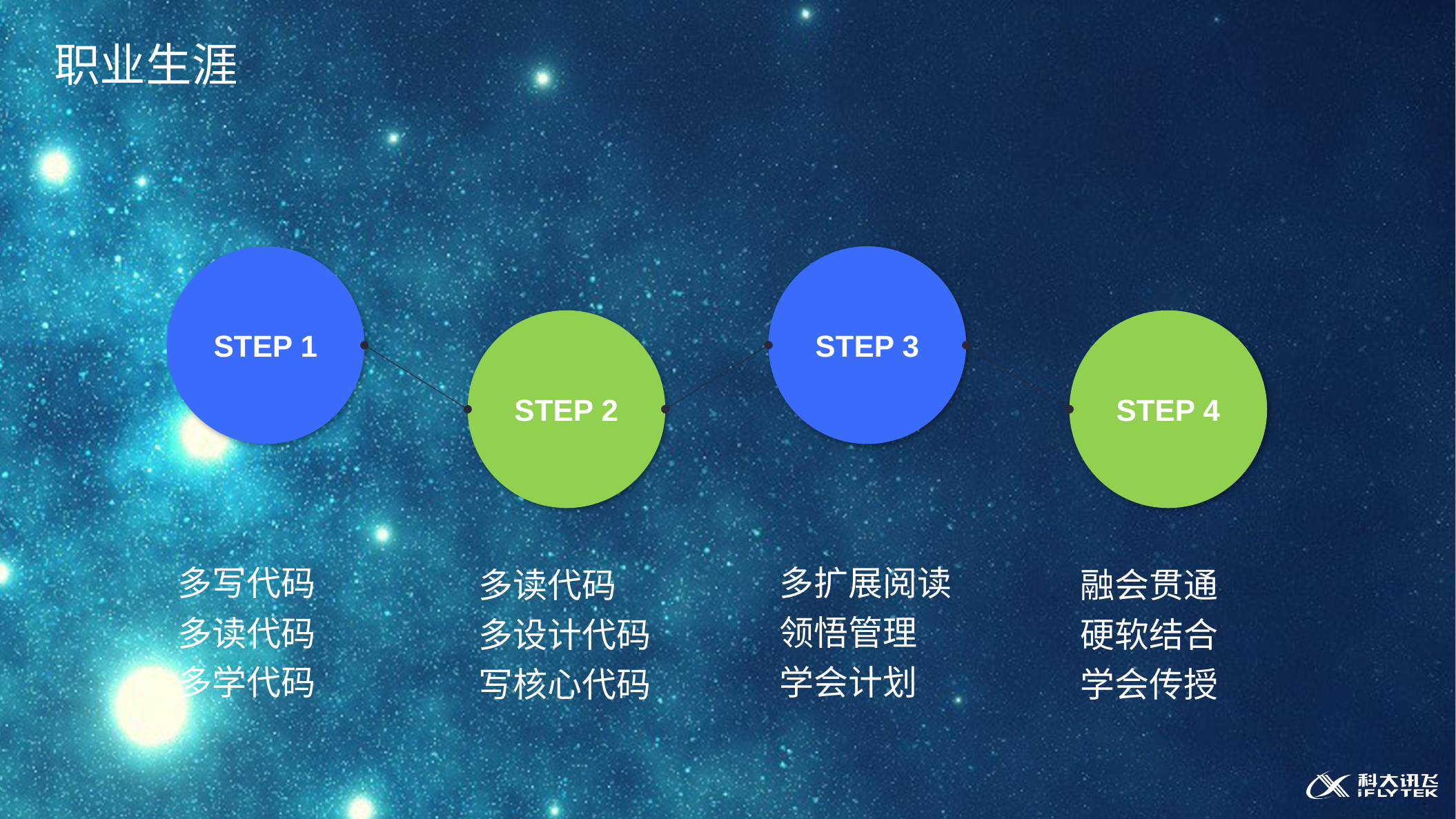

职业生涯
STEP 1
STEP 3
STEP 2
STEP 4
多扩展阅读
领悟管理
学会计划
多写代码
多读代码
多学代码
多读代码
多设计代码
写核心代码
融会贯通
硬软结合
学会传授